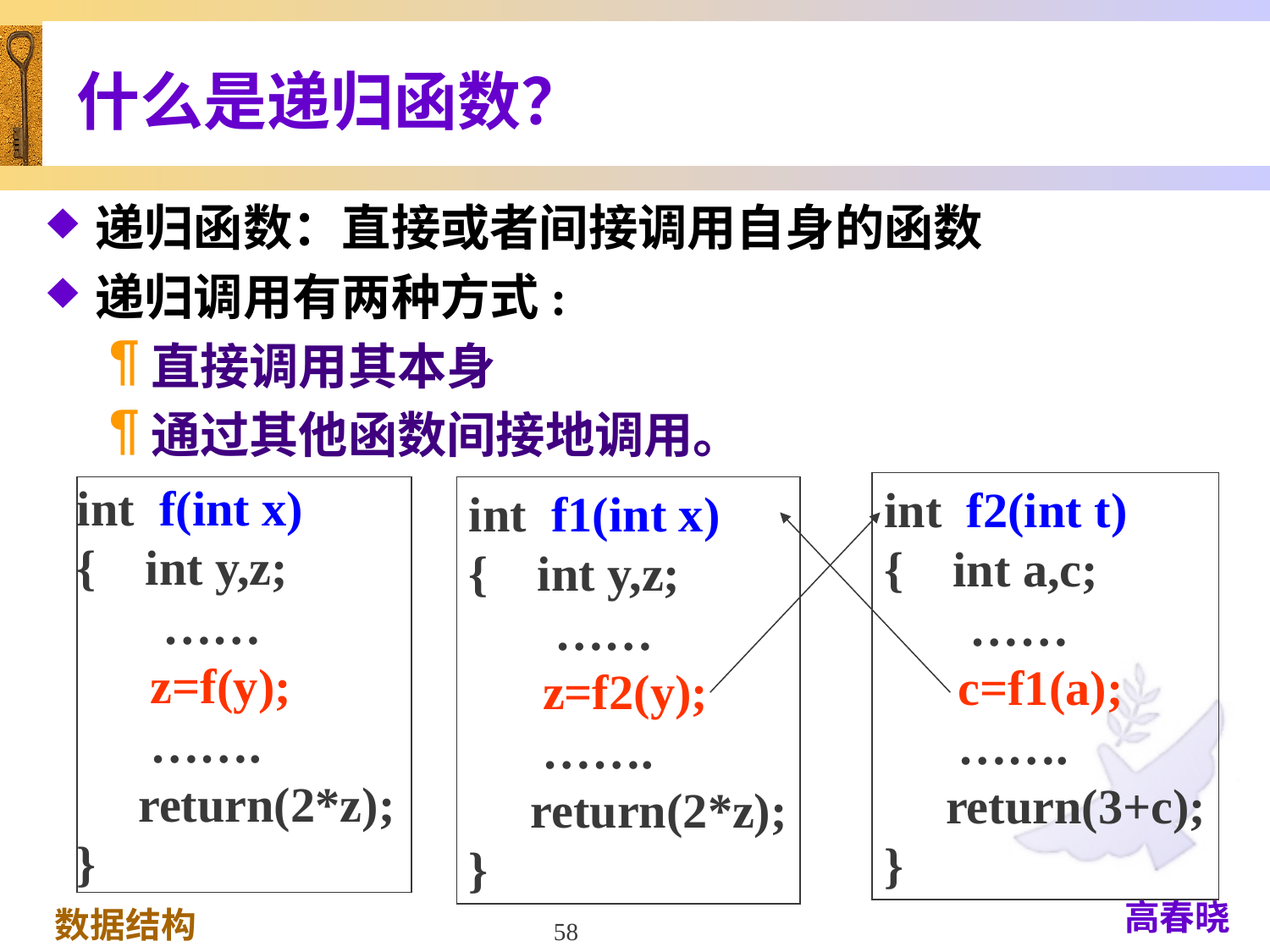

# 什么是递归函数？
递归函数：直接或者间接调用自身的函数
递归调用有两种方式:
直接调用其本身
通过其他函数间接地调用。
int  f2(int t)
{    int a,c;
       ……
      c=f1(a);
      …….
     return(3+c);
}
int  f1(int x)
{    int y,z;
       ……
      z=f2(y);
      …….
     return(2*z);
}

int  f(int x)
{    int y,z;
       ……
      z=f(y);
      …….
     return(2*z);
}
58